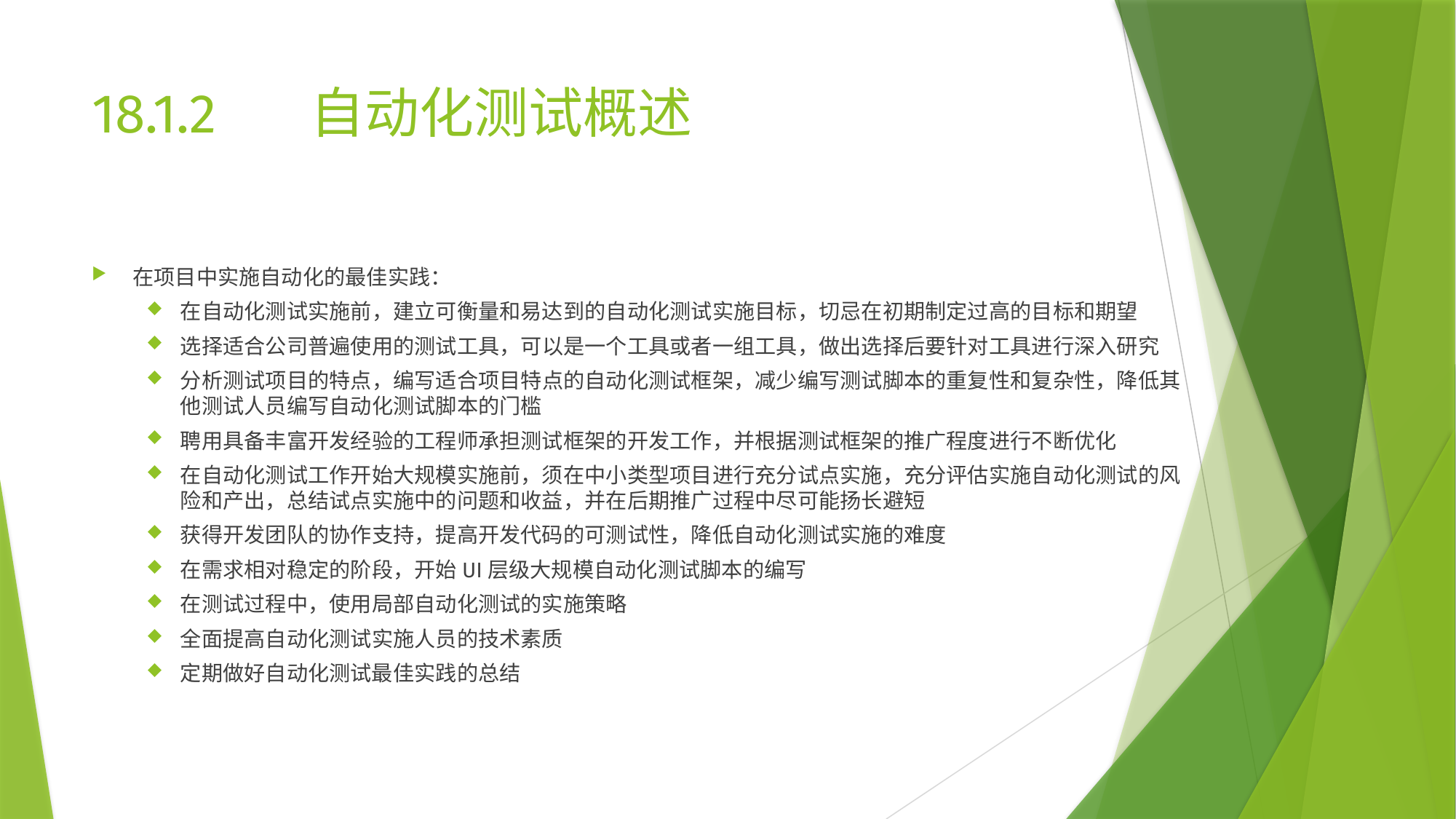

# 18.1.2	自动化测试概述
在项目中实施自动化的最佳实践：
在自动化测试实施前，建立可衡量和易达到的自动化测试实施目标，切忌在初期制定过高的目标和期望
选择适合公司普遍使用的测试工具，可以是一个工具或者一组工具，做出选择后要针对工具进行深入研究
分析测试项目的特点，编写适合项目特点的自动化测试框架，减少编写测试脚本的重复性和复杂性，降低其他测试人员编写自动化测试脚本的门槛
聘用具备丰富开发经验的工程师承担测试框架的开发工作，并根据测试框架的推广程度进行不断优化
在自动化测试工作开始大规模实施前，须在中小类型项目进行充分试点实施，充分评估实施自动化测试的风险和产出，总结试点实施中的问题和收益，并在后期推广过程中尽可能扬长避短
获得开发团队的协作支持，提高开发代码的可测试性，降低自动化测试实施的难度
在需求相对稳定的阶段，开始UI层级大规模自动化测试脚本的编写
在测试过程中，使用局部自动化测试的实施策略
全面提高自动化测试实施人员的技术素质
定期做好自动化测试最佳实践的总结